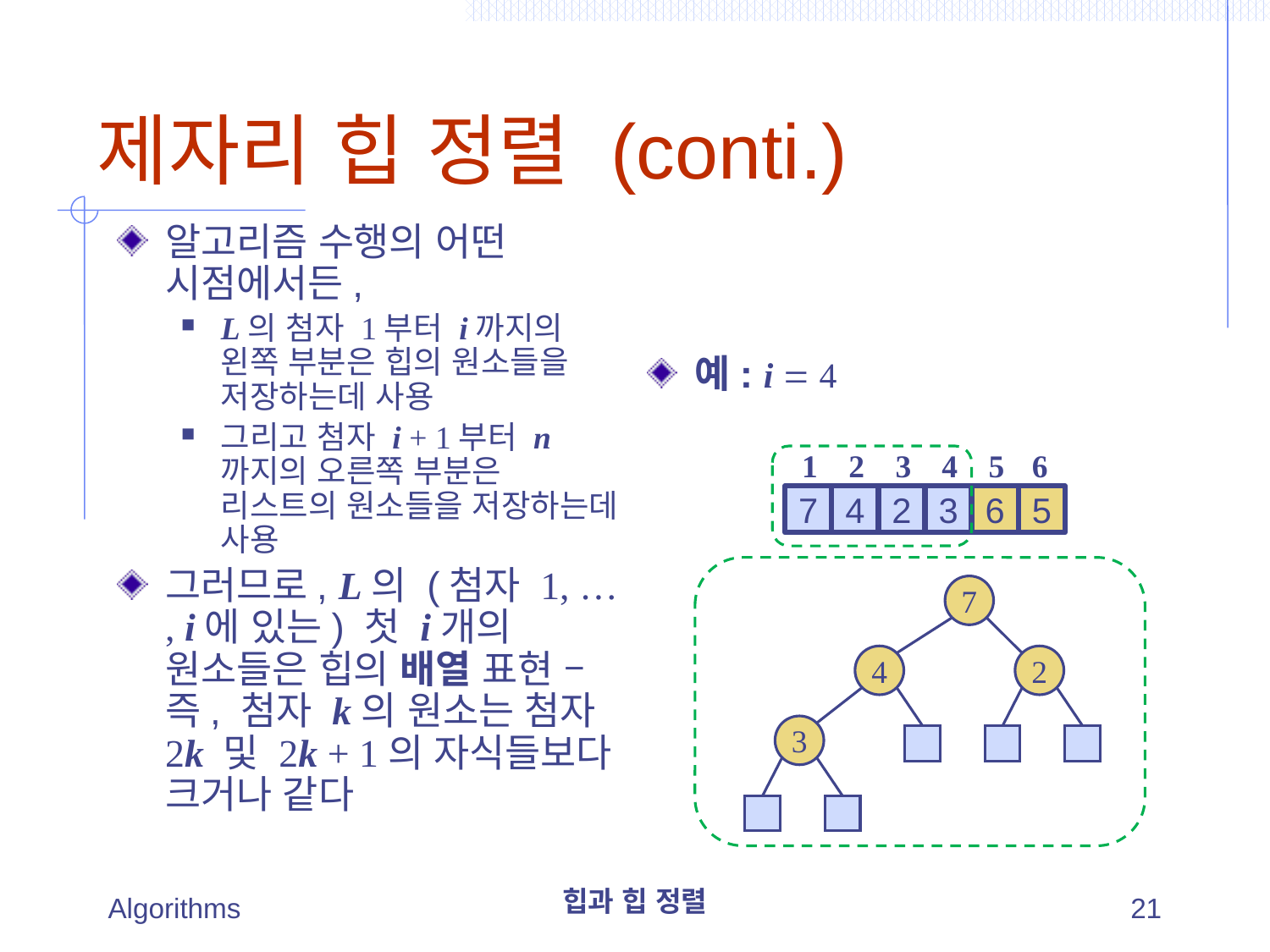

# 제자리 힙 정렬 (conti.)
알고리즘 수행의 어떤 시점에서든,
L의 첨자 1부터 i까지의 왼쪽 부분은 힙의 원소들을 저장하는데 사용
그리고 첨자 i + 1부터 n까지의 오른쪽 부분은 리스트의 원소들을 저장하는데 사용
그러므로, L의 (첨자 1, … , i에 있는) 첫 i개의 원소들은 힙의 배열 표현 – 즉, 첨자 k의 원소는 첨자 2k 및 2k + 1의 자식들보다 크거나 같다
예: i = 4

1
2
3
4
5
6
7
4
2
3
6
5

7
4
2
3

Algorithms
힙과 힙 정렬
21